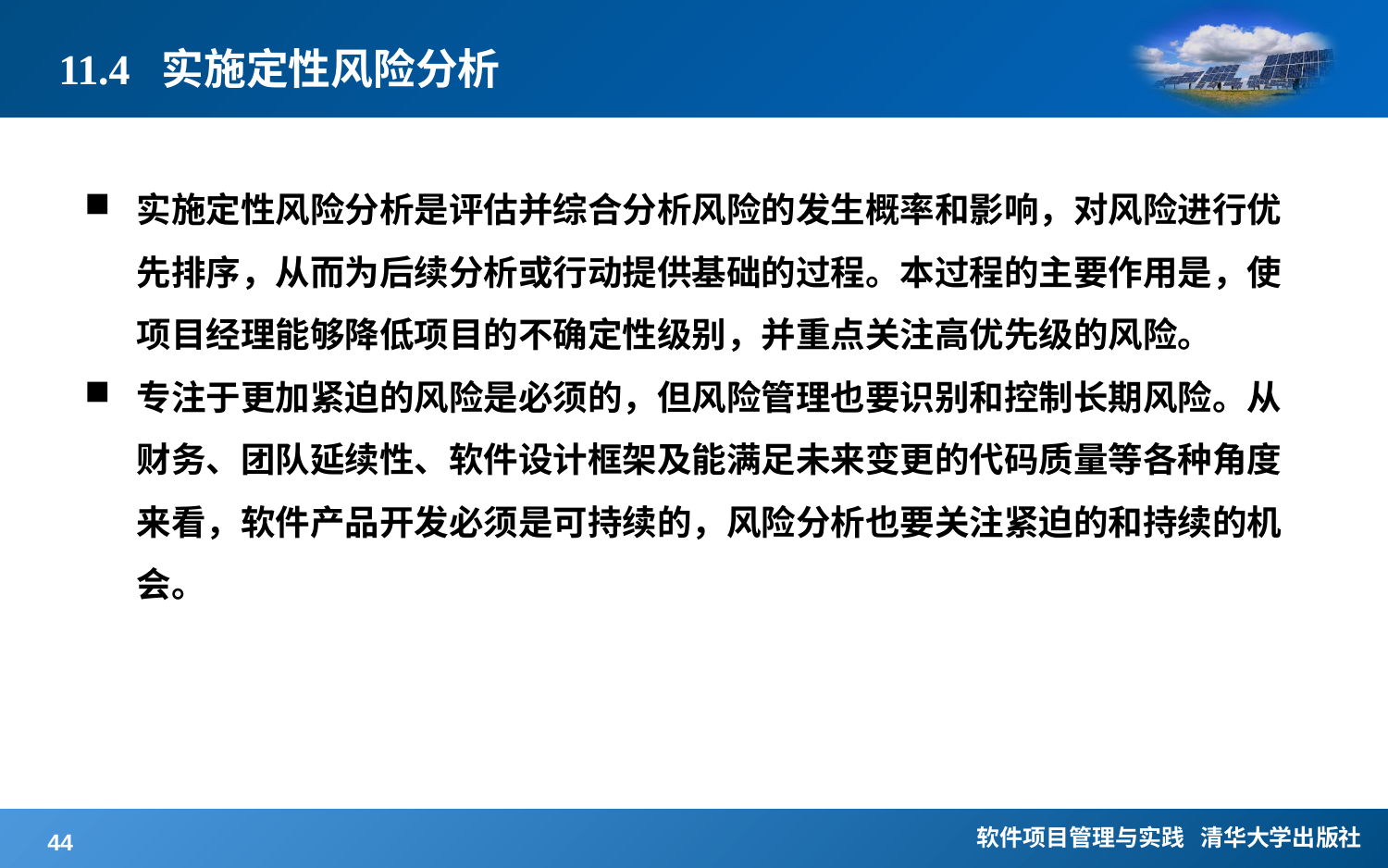

# 11.4  实施定性风险分析
实施定性风险分析是评估并综合分析风险的发生概率和影响，对风险进行优先排序，从而为后续分析或行动提供基础的过程。本过程的主要作用是，使项目经理能够降低项目的不确定性级别，并重点关注高优先级的风险。
专注于更加紧迫的风险是必须的，但风险管理也要识别和控制长期风险。从财务、团队延续性、软件设计框架及能满足未来变更的代码质量等各种角度来看，软件产品开发必须是可持续的，风险分析也要关注紧迫的和持续的机会。